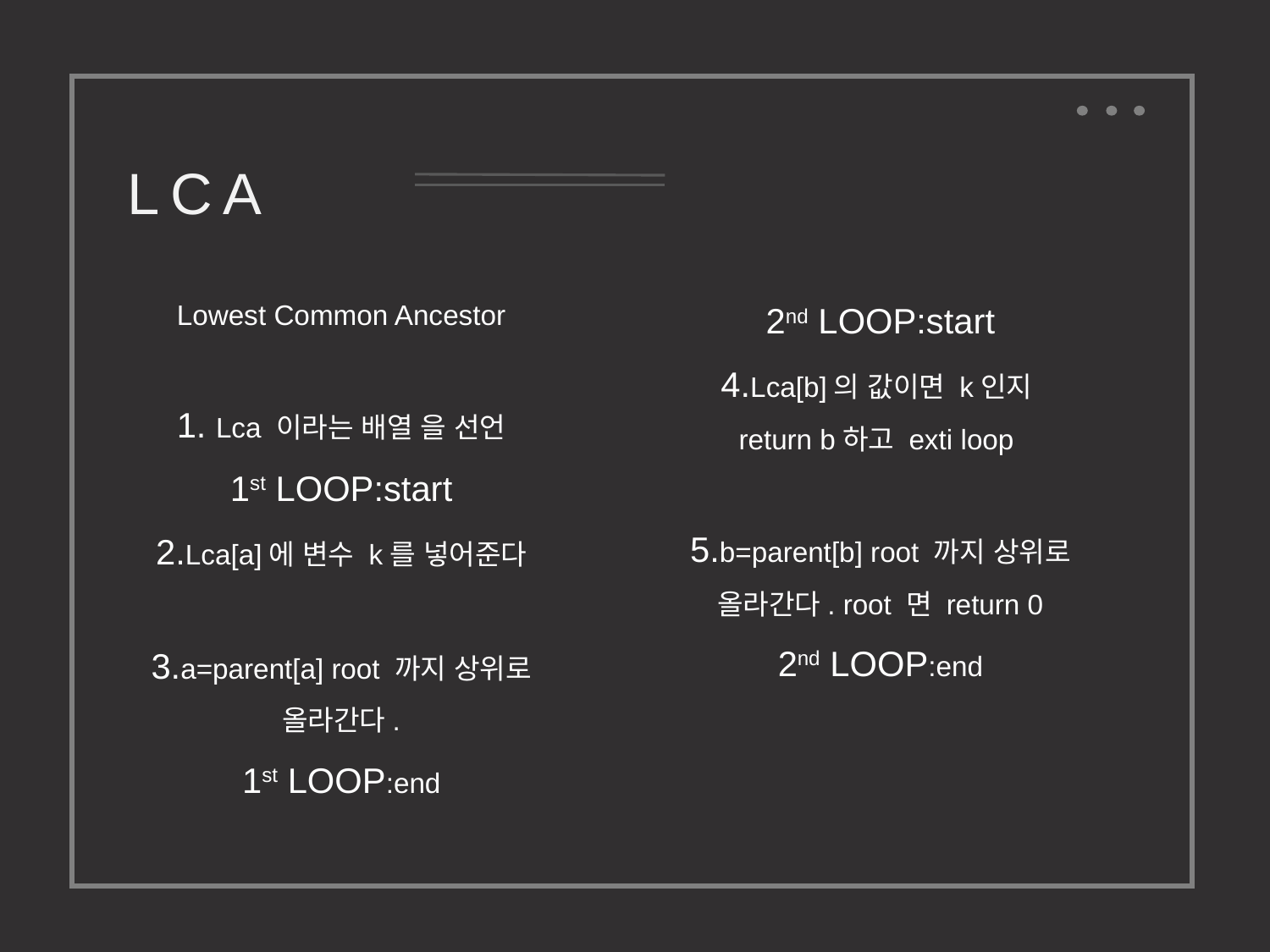

LCA
2nd LOOP:start
4.Lca[b]의 값이면 k인지
return b하고 exti loop

5.b=parent[b] root 까지 상위로 올라간다. root 면 return 0
2nd LOOP:end

Lowest Common Ancestor

1. Lca 이라는 배열 을 선언
1st LOOP:start
2.Lca[a]에 변수 k를 넣어준다

3.a=parent[a] root 까지 상위로 올라간다.
1st LOOP:end